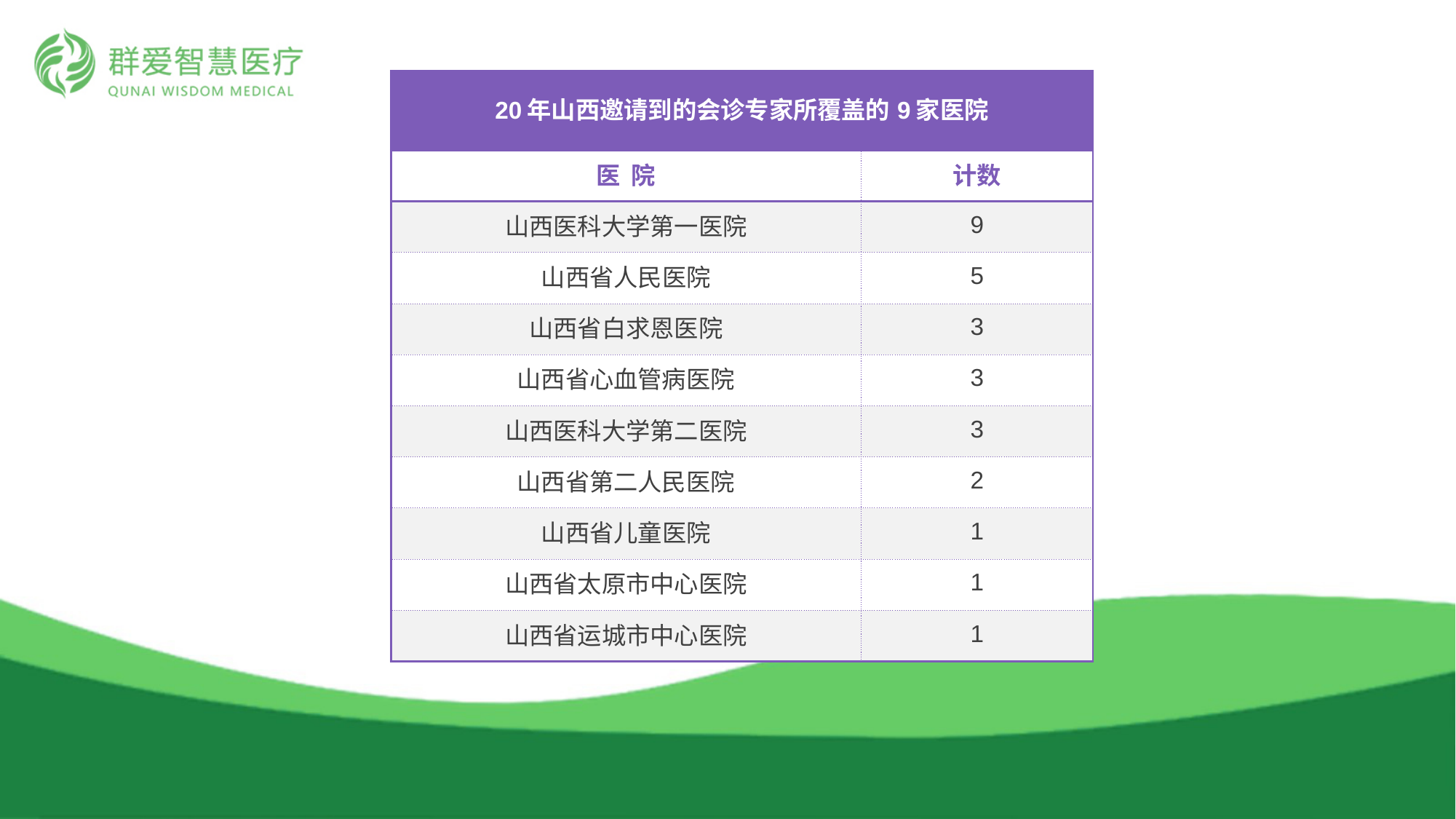

| 20年山西邀请到的会诊专家所覆盖的9家医院 |  |
| --- | --- |
| 医 院 | 计数 |
| 山西医科大学第一医院 | 9 |
| 山西省人民医院 | 5 |
| 山西省白求恩医院 | 3 |
| 山西省心血管病医院 | 3 |
| 山西医科大学第二医院 | 3 |
| 山西省第二人民医院 | 2 |
| 山西省儿童医院 | 1 |
| 山西省太原市中心医院 | 1 |
| 山西省运城市中心医院 | 1 |